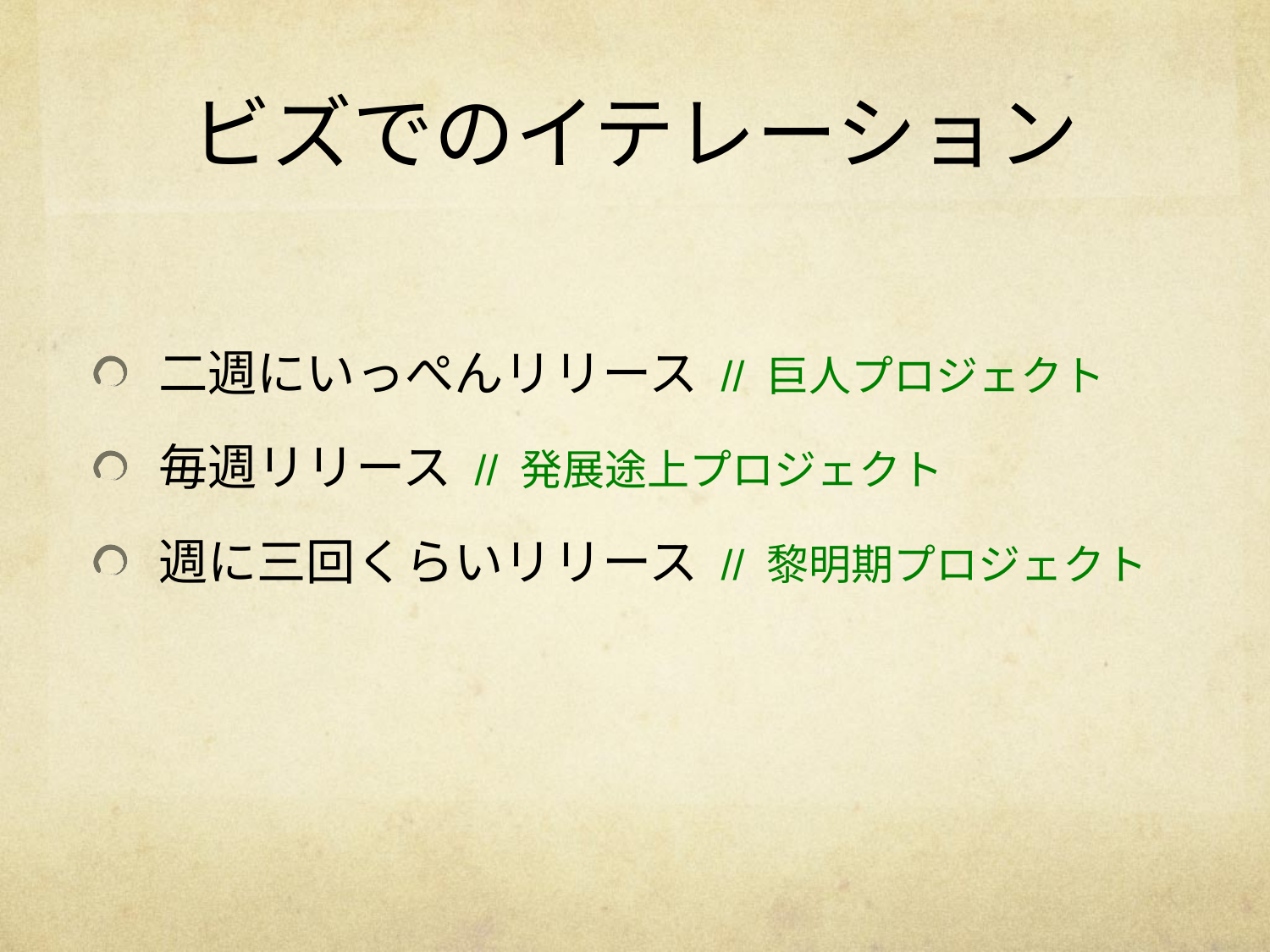

# ビズでのイテレーション

二週にいっぺんリリース // 巨人プロジェクト
毎週リリース // 発展途上プロジェクト
週に三回くらいリリース // 黎明期プロジェクト